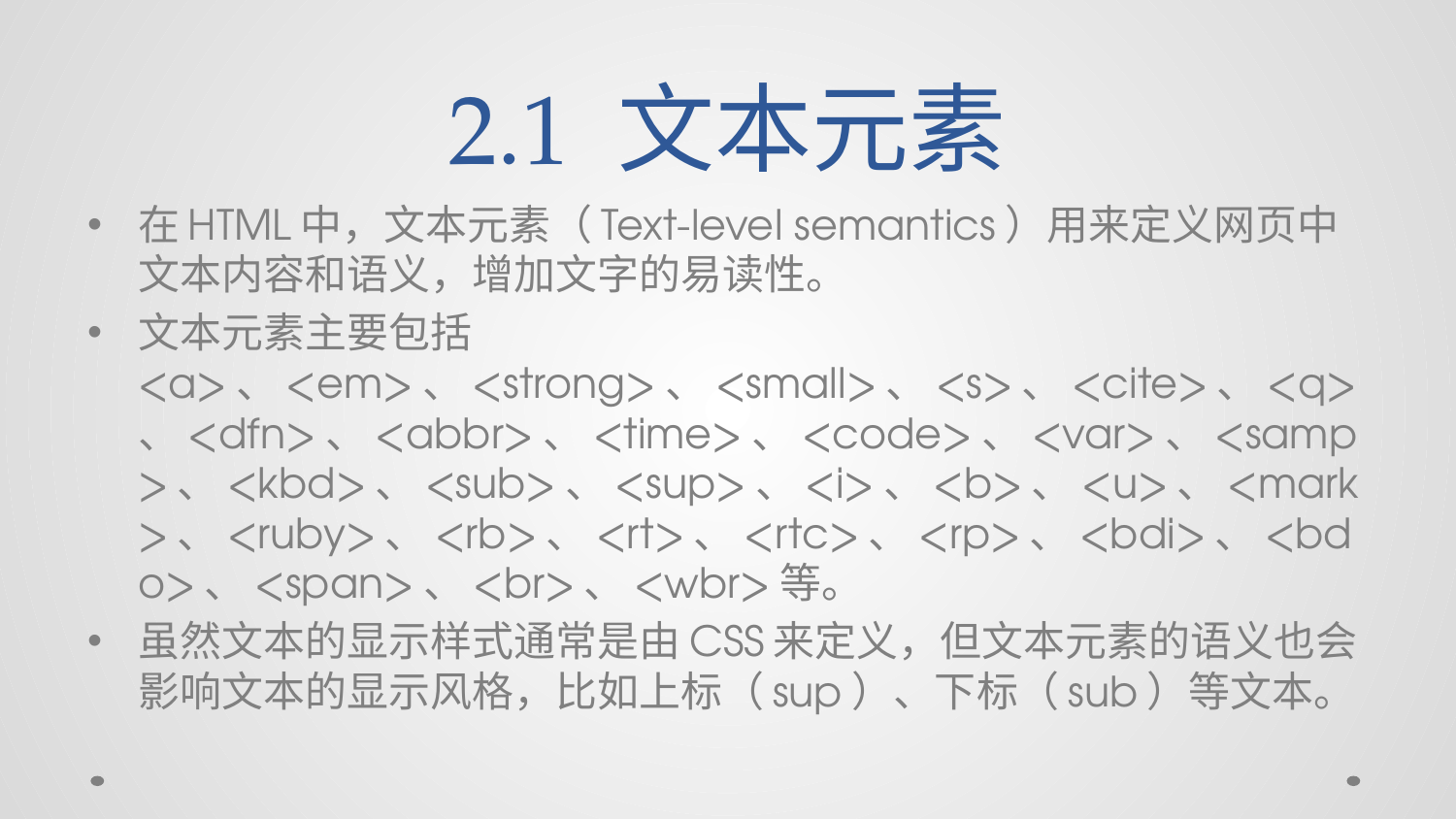

# 2.1 文本元素
在HTML中，文本元素（Text-level semantics）用来定义网页中文本内容和语义，增加文字的易读性。
文本元素主要包括<a>、<em>、<strong>、<small>、<s>、<cite>、<q>、<dfn>、<abbr>、<time>、<code>、<var>、<samp>、<kbd>、<sub>、<sup>、<i>、<b>、<u>、<mark>、<ruby>、<rb>、<rt>、<rtc>、<rp>、<bdi>、<bdo>、<span>、<br>、<wbr>等。
虽然文本的显示样式通常是由CSS来定义，但文本元素的语义也会影响文本的显示风格，比如上标（sup）、下标（sub）等文本。